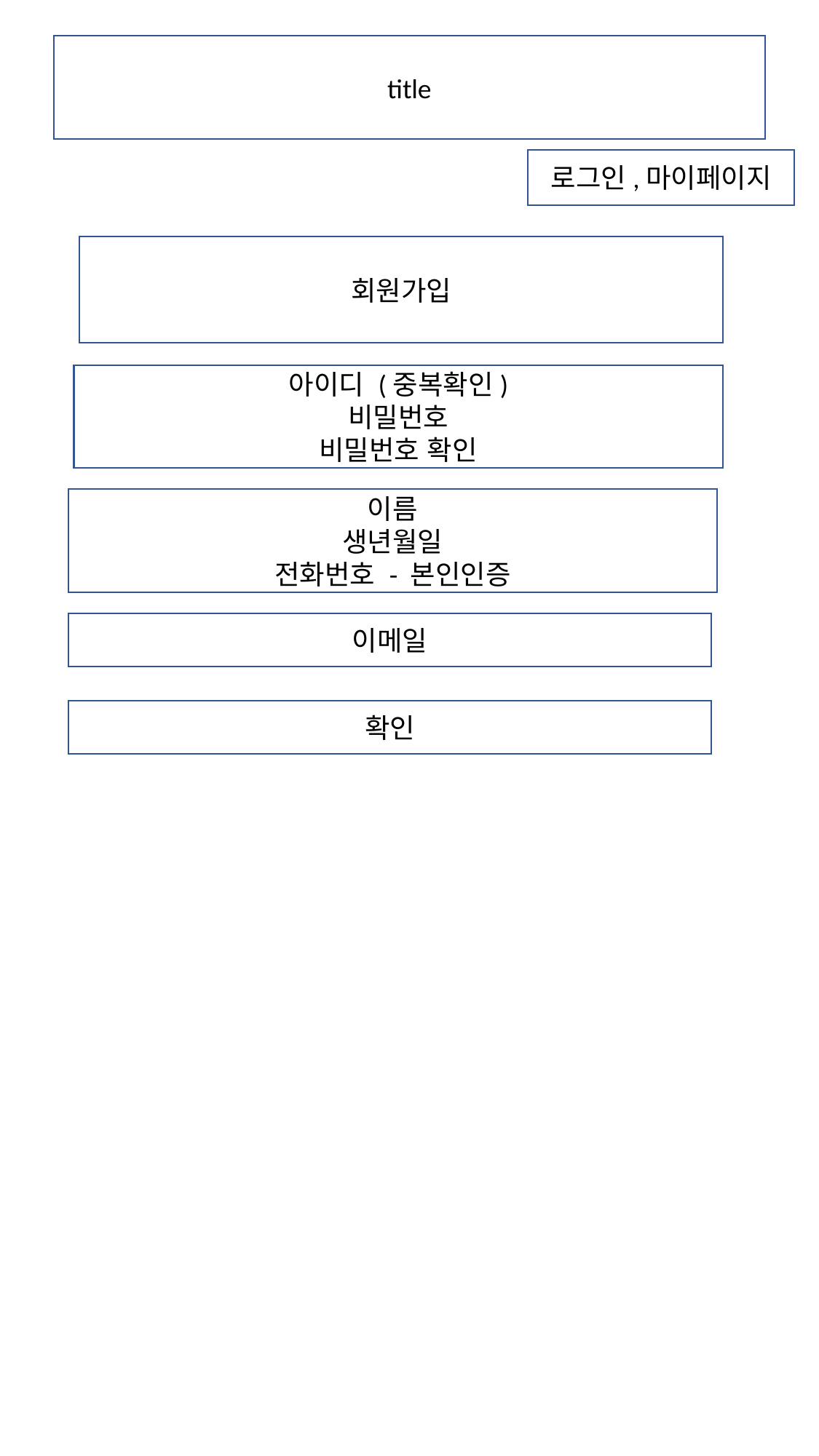

title
로그인,마이페이지
회원가입
아이디 (중복확인)
비밀번호
비밀번호 확인
이름
생년월일
전화번호 - 본인인증
이메일
확인